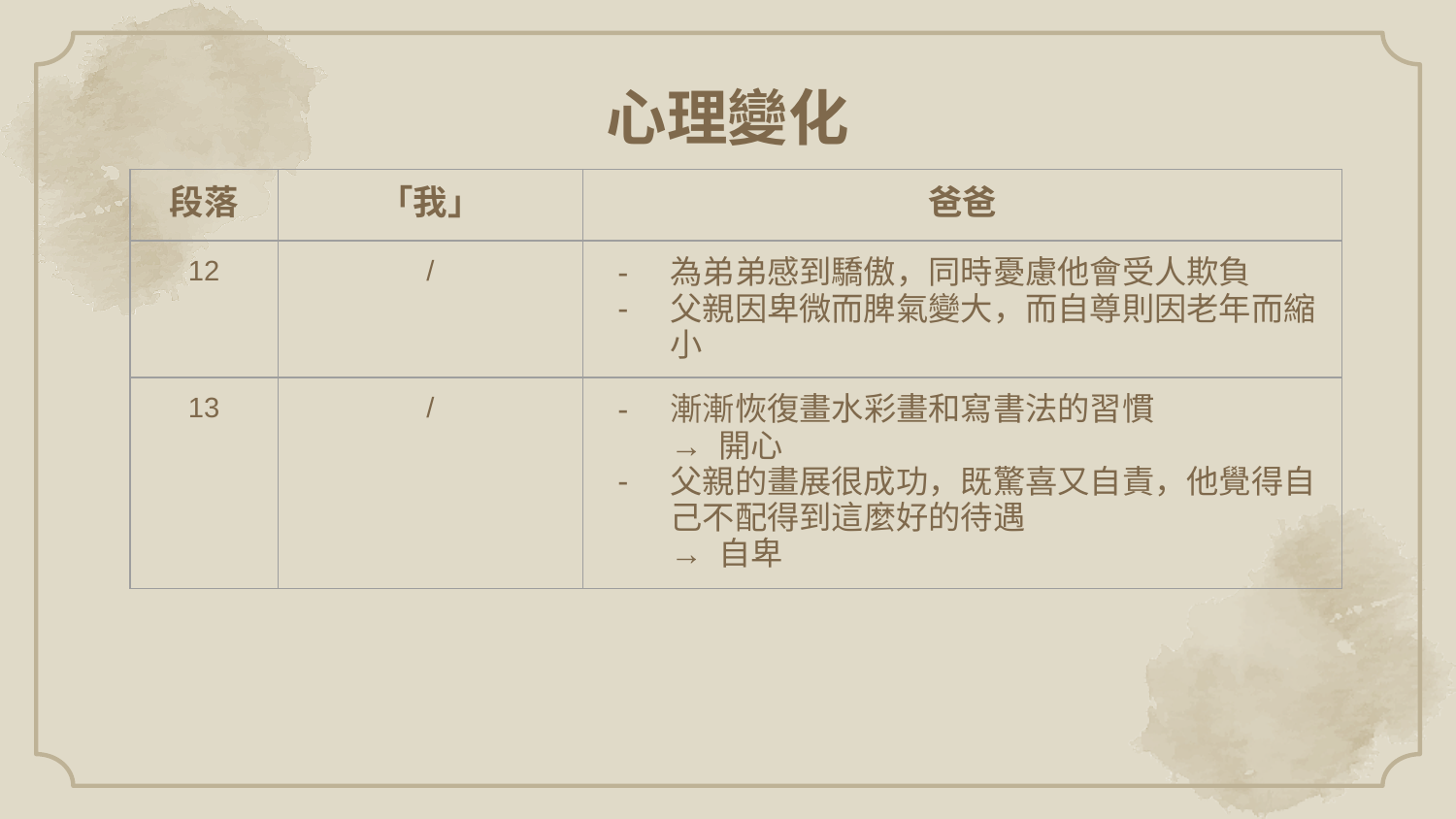

# 心理變化

| 段落 | 「我」 | 爸爸 |
| --- | --- | --- |
| 12 | / | 為弟弟感到驕傲，同時憂慮他會受人欺負 父親因卑微而脾氣變大，而自尊則因老年而縮小 |
| 13 | / | 漸漸恢復畫水彩畫和寫書法的習慣 → 開心 父親的畫展很成功，既驚喜又自責，他覺得自己不配得到這麼好的待遇 → 自卑 |